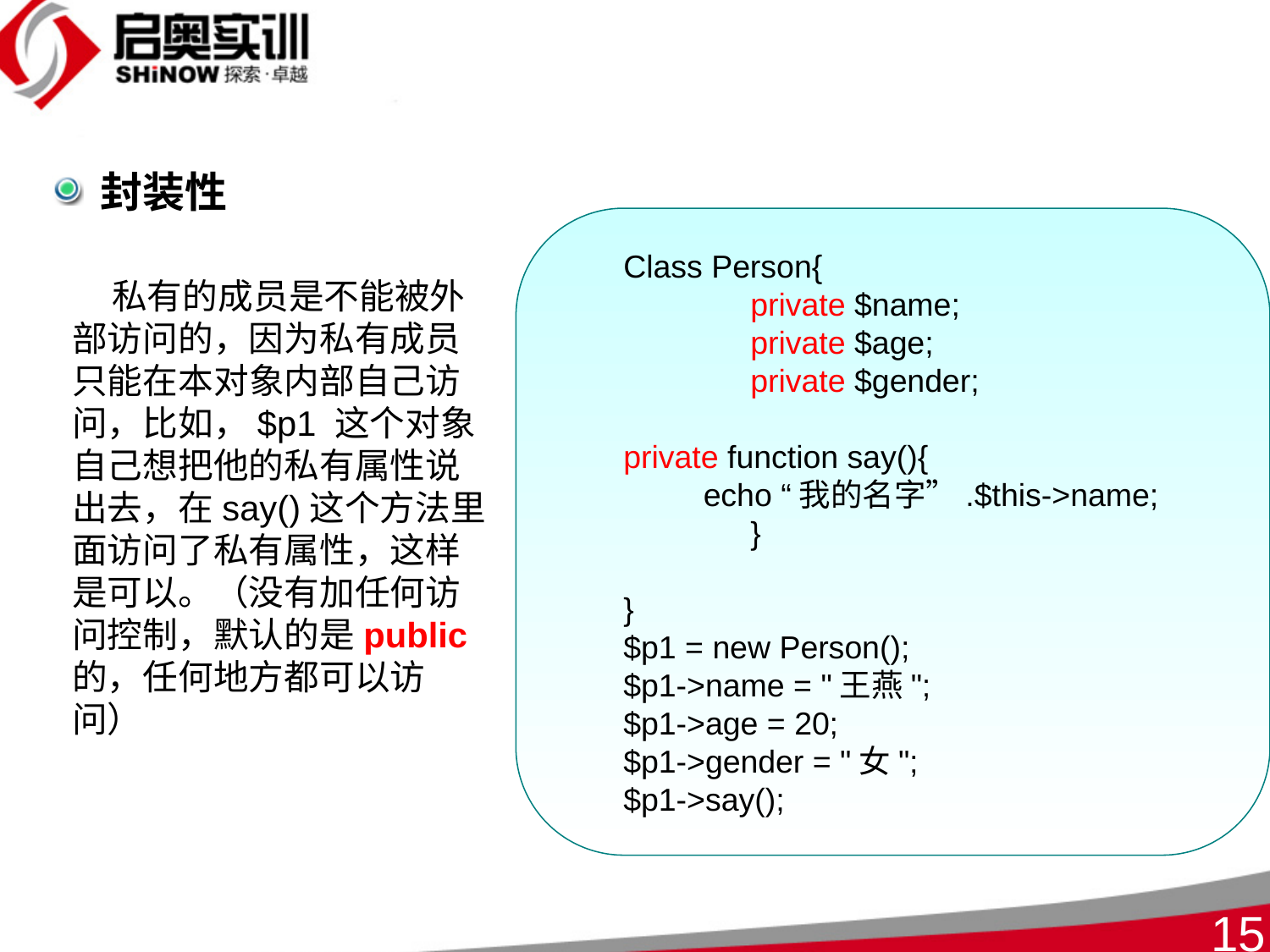

#
封装性

Class Person{
	private $name;
	private $age;
	private $gender;

private function say(){
         echo “我的名字”.$this->name;
	}

}
$p1 = new Person();
$p1->name = "王燕";
$p1->age = 20;
$p1->gender = "女";
$p1->say();
    私有的成员是不能被外部访问的，因为私有成员只能在本对象内部自己访问，比如，$p1 这个对象自己想把他的私有属性说出去，在say()这个方法里面访问了私有属性，这样是可以。（没有加任何访问控制，默认的是public 的，任何地方都可以访问）
15